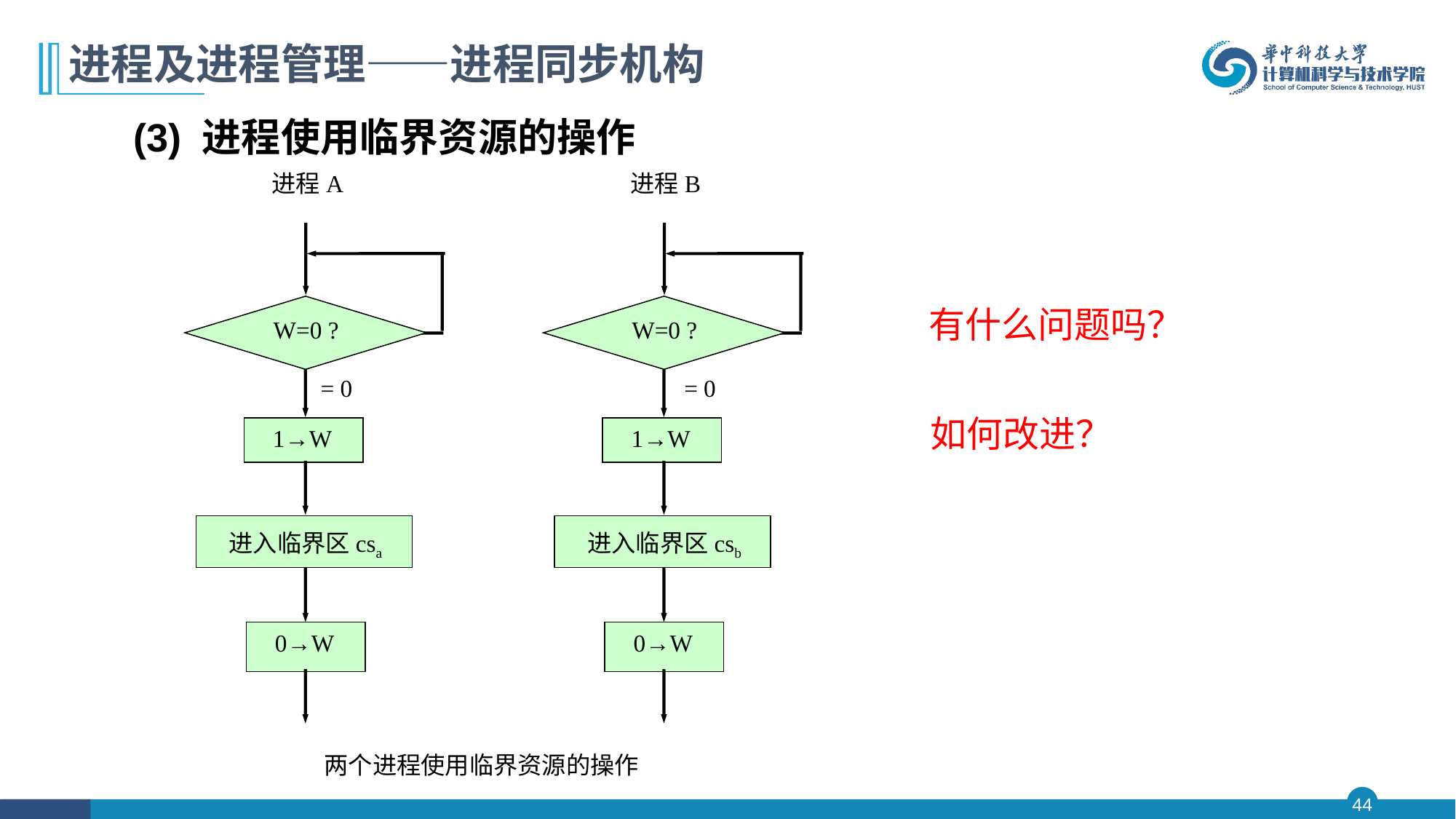

# 进程及进程管理——进程同步机构
(3) 进程使用临界资源的操作
进程A

W=0 ?

= 0
   1→W

   进入临界区csa

   0→W

进程B

W=0 ?

= 0
   1→W

   进入临界区csb

   0→W

有什么问题吗？
如何改进？
两个进程使用临界资源的操作